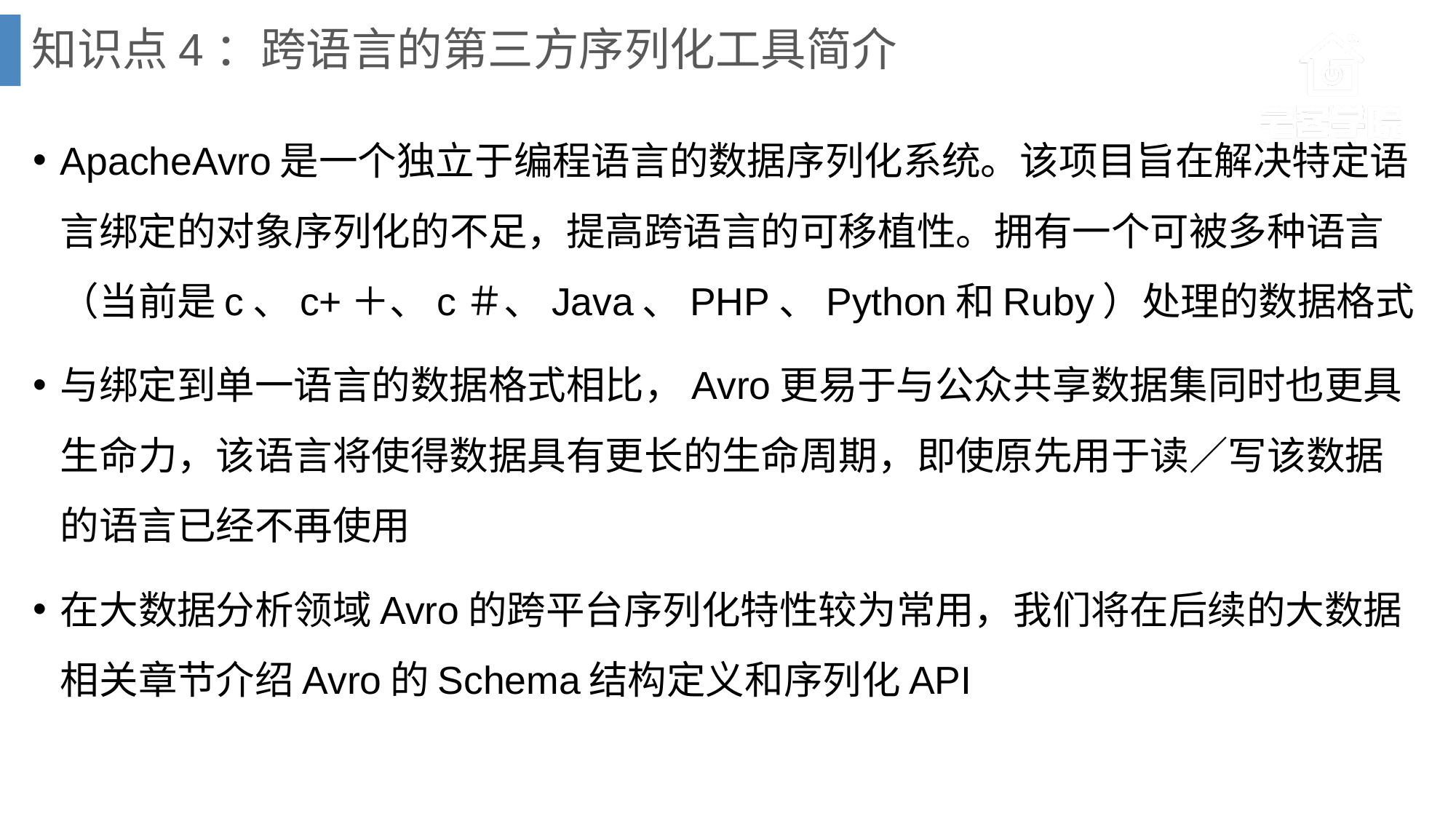

# 知识点4：跨语言的第三方序列化工具简介
ApacheAvro是一个独立于编程语言的数据序列化系统。该项目旨在解决特定语言绑定的对象序列化的不足，提高跨语言的可移植性。拥有一个可被多种语言（当前是c、c+＋、c＃、Java、PHP、Python和Ruby）处理的数据格式
与绑定到单一语言的数据格式相比，Avro更易于与公众共享数据集同时也更具生命力，该语言将使得数据具有更长的生命周期，即使原先用于读／写该数据的语言已经不再使用
在大数据分析领域Avro的跨平台序列化特性较为常用，我们将在后续的大数据相关章节介绍Avro的Schema结构定义和序列化API